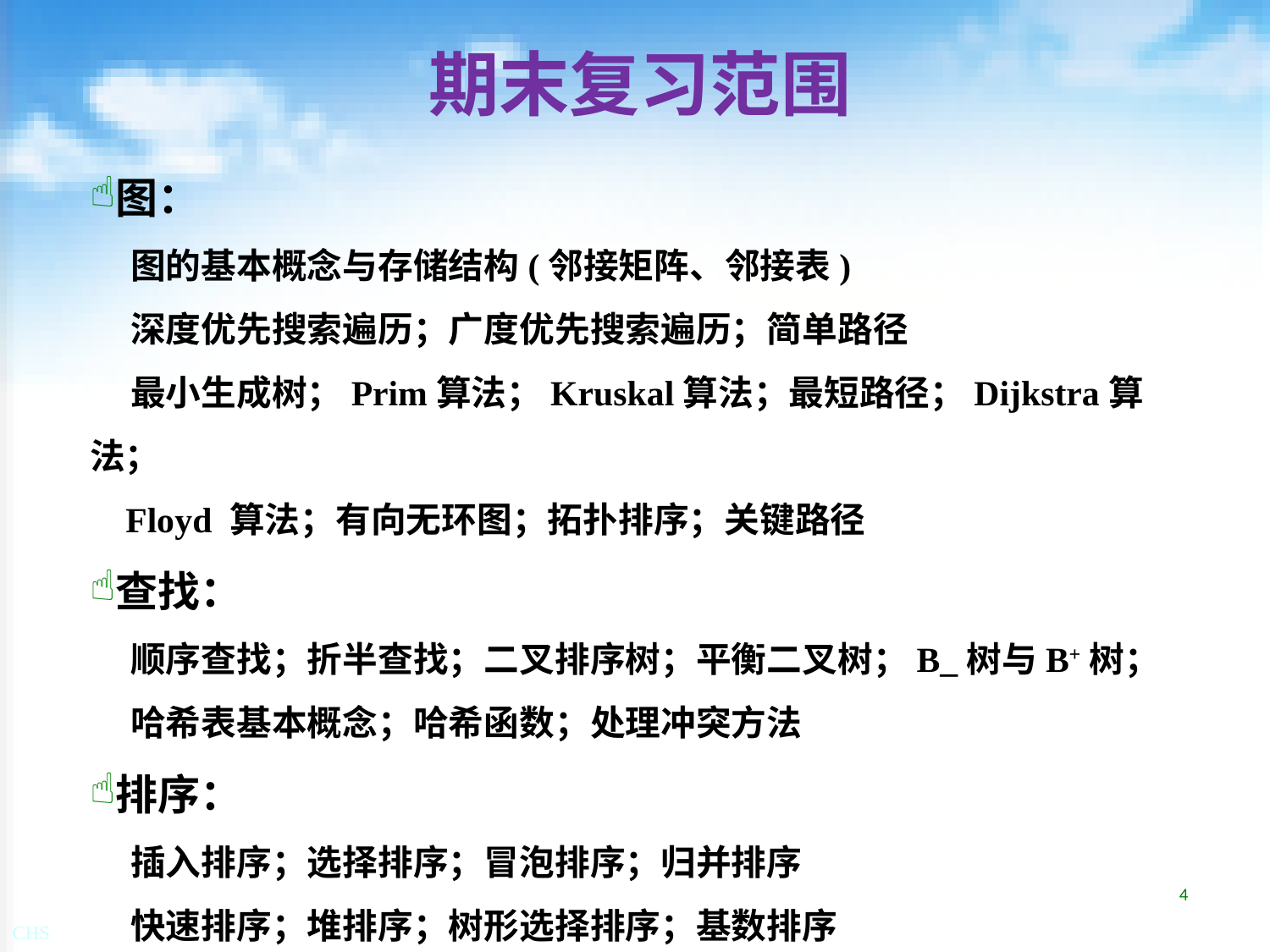

# 期末复习范围
图：
    图的基本概念与存储结构(邻接矩阵、邻接表)
    深度优先搜索遍历；广度优先搜索遍历；简单路径
    最小生成树；Prim算法；Kruskal算法；最短路径；Dijkstra算法；
    Floyd 算法；有向无环图；拓扑排序；关键路径
查找：
    顺序查找；折半查找；二叉排序树；平衡二叉树；B_树与B+树；
    哈希表基本概念；哈希函数；处理冲突方法
排序：
    插入排序；选择排序；冒泡排序；归并排序
    快速排序；堆排序；树形选择排序；基数排序
4